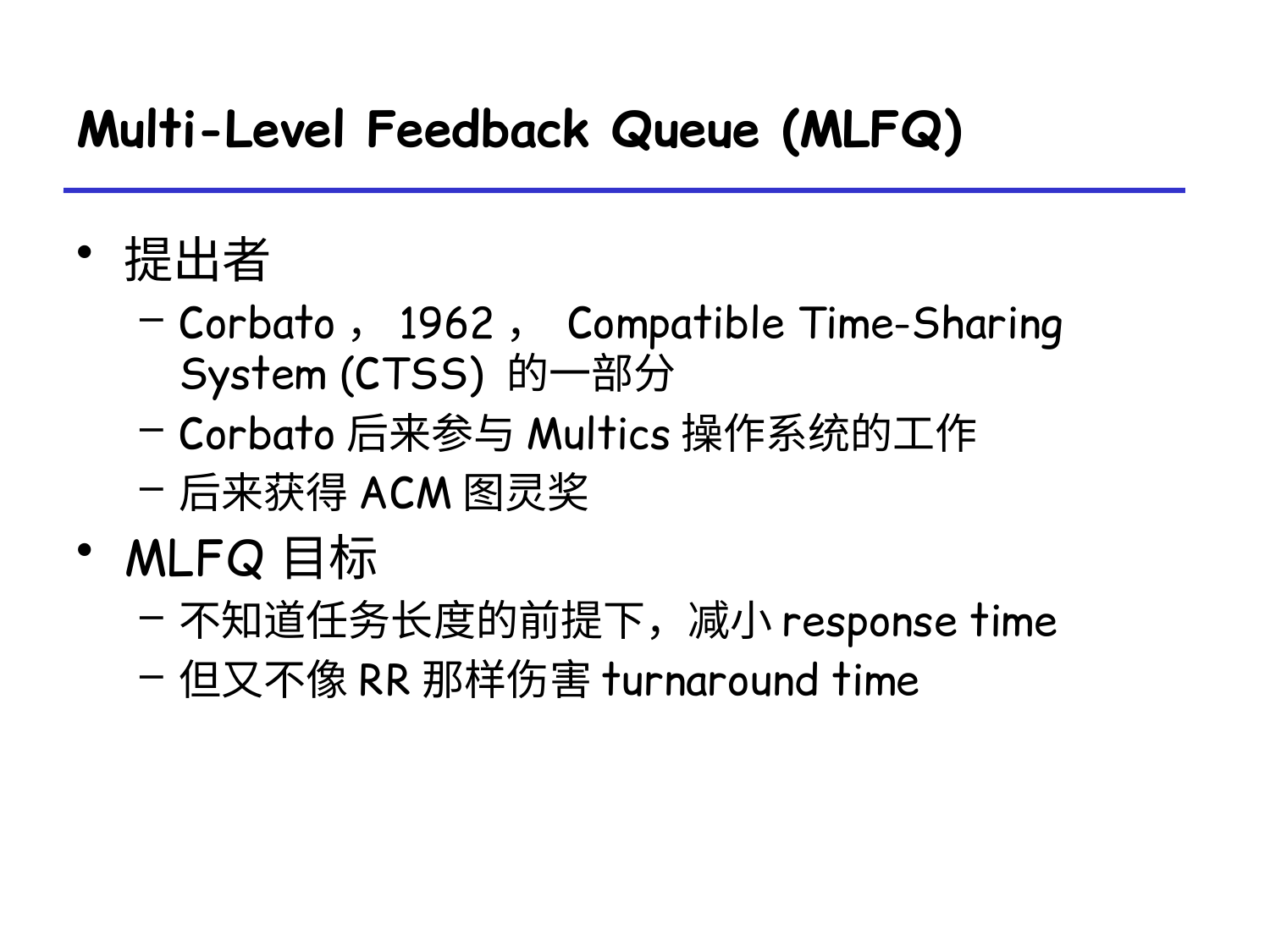

# Multi-Level Feedback Queue (MLFQ)
提出者
Corbato，1962， Compatible Time-Sharing System (CTSS) 的一部分
Corbato后来参与Multics操作系统的工作
后来获得ACM图灵奖
MLFQ目标
不知道任务长度的前提下，减小response time
但又不像RR那样伤害turnaround time
21